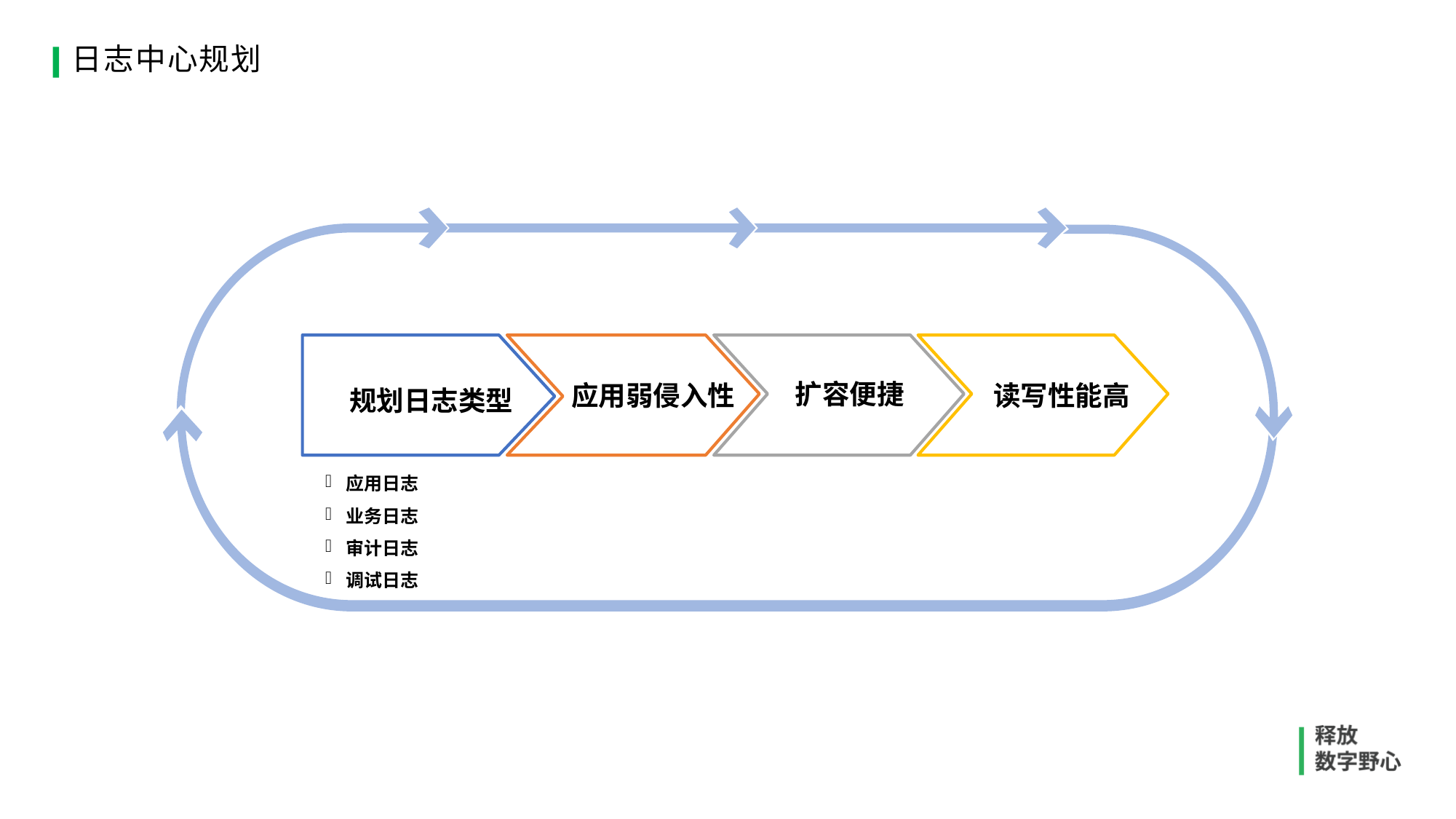

# 日志中心规划

应用弱侵入性

读写性能高
扩容便捷
规划日志类型
应用日志
业务日志
审计日志
调试日志